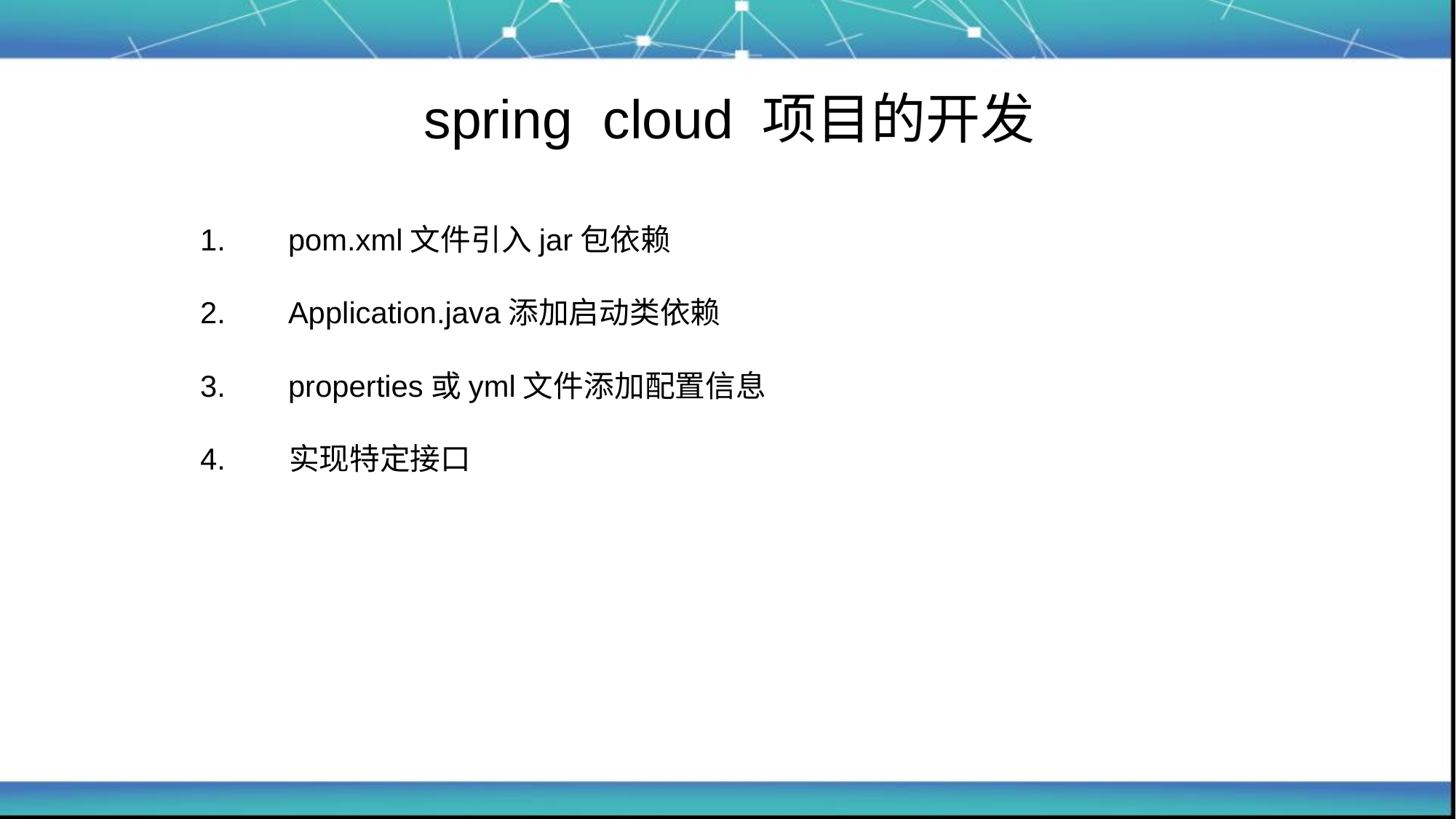

# spring  cloud 项目的开发

    pom.xml文件引入jar包依赖

    Application.java添加启动类依赖

    properties或yml文件添加配置信息

    实现特定接口